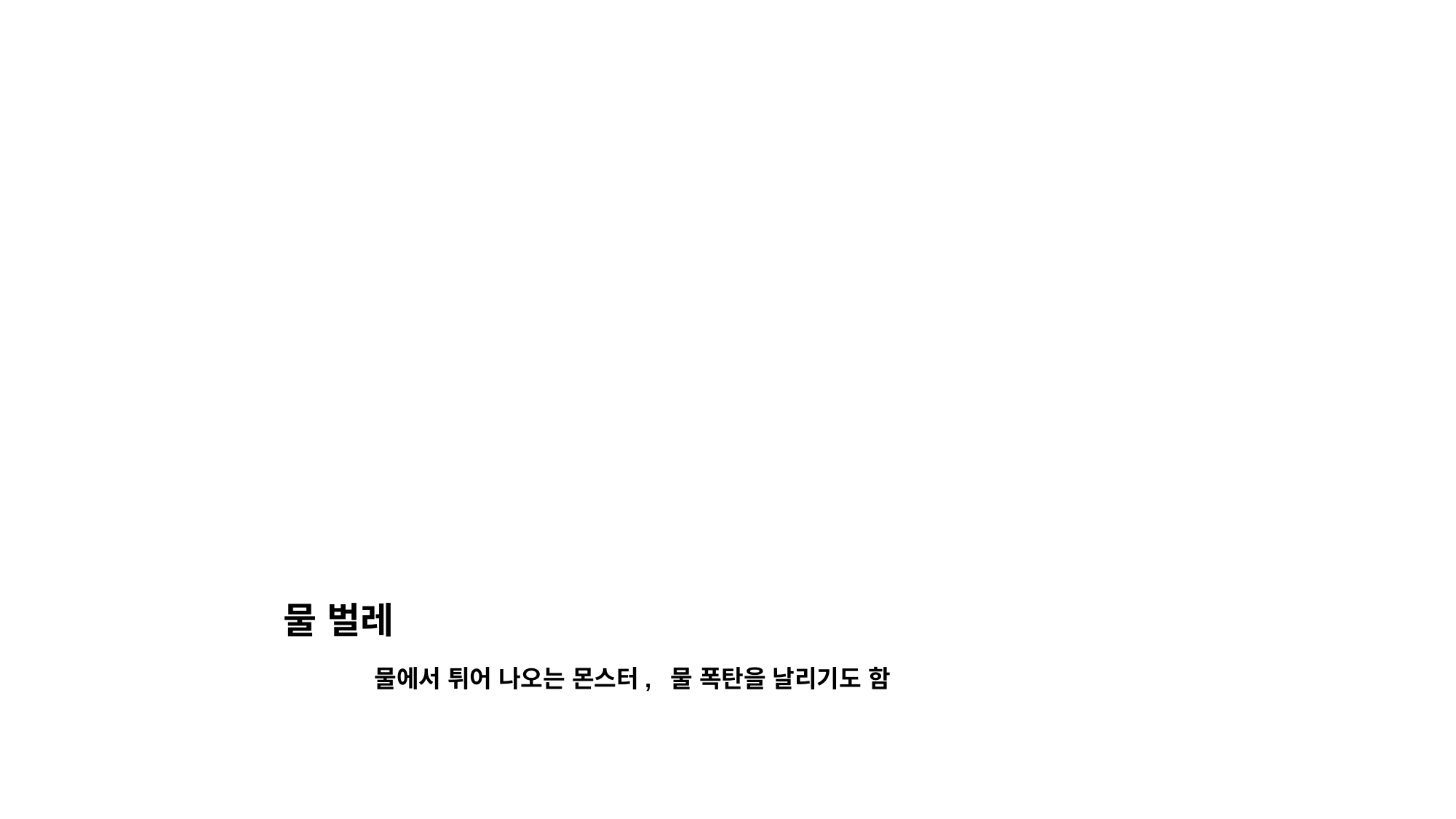

물 벌레
물에서 튀어 나오는 몬스터,  물 폭탄을 날리기도 함